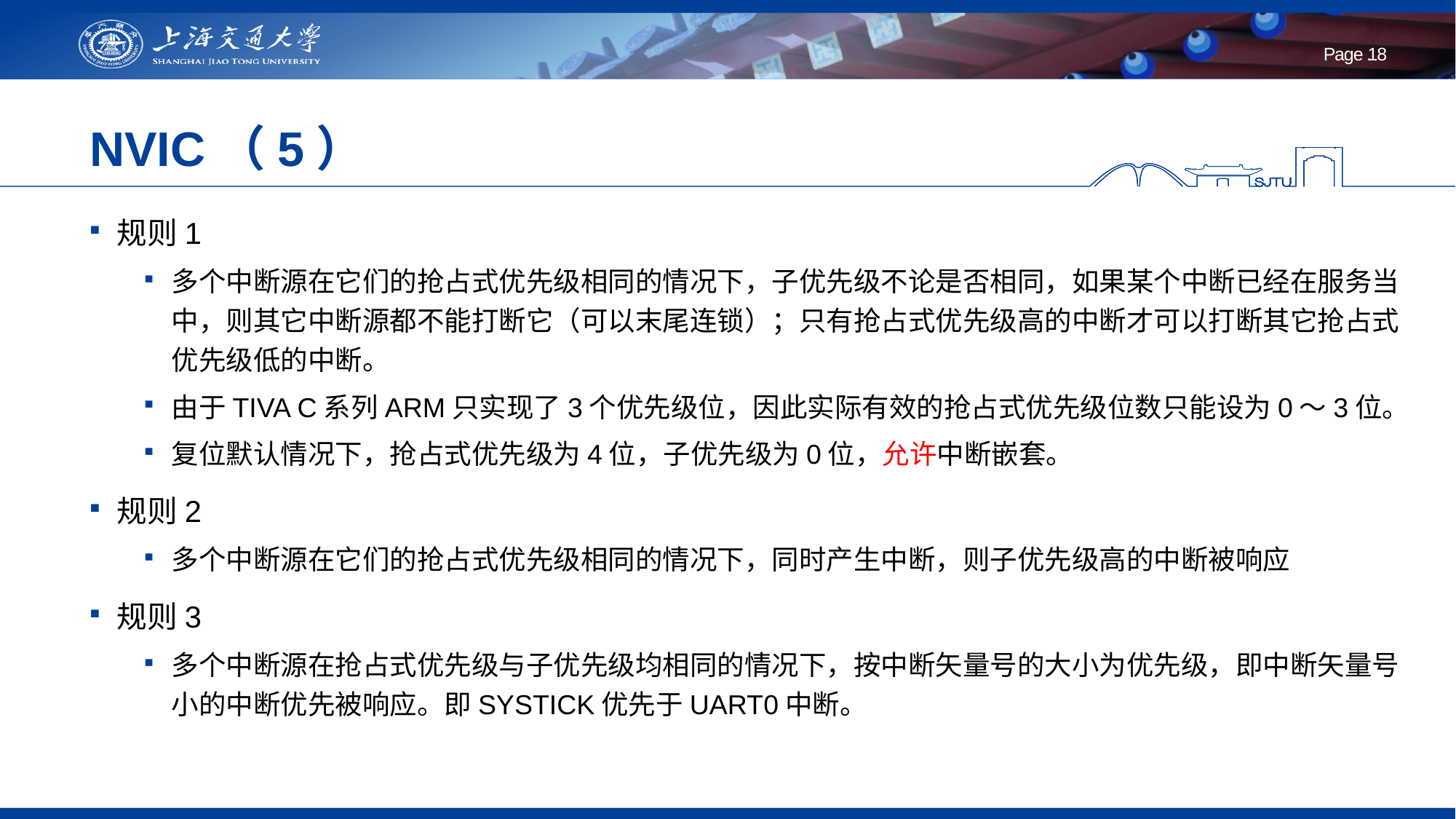

# NVIC（5）
规则1
多个中断源在它们的抢占式优先级相同的情况下，子优先级不论是否相同，如果某个中断已经在服务当中，则其它中断源都不能打断它（可以末尾连锁）；只有抢占式优先级高的中断才可以打断其它抢占式优先级低的中断。
由于TIVA C系列ARM只实现了3个优先级位，因此实际有效的抢占式优先级位数只能设为0～3位。
复位默认情况下，抢占式优先级为4位，子优先级为0位，允许中断嵌套。
规则2
多个中断源在它们的抢占式优先级相同的情况下，同时产生中断，则子优先级高的中断被响应
规则3
多个中断源在抢占式优先级与子优先级均相同的情况下，按中断矢量号的大小为优先级，即中断矢量号小的中断优先被响应。即SYSTICK优先于UART0中断。